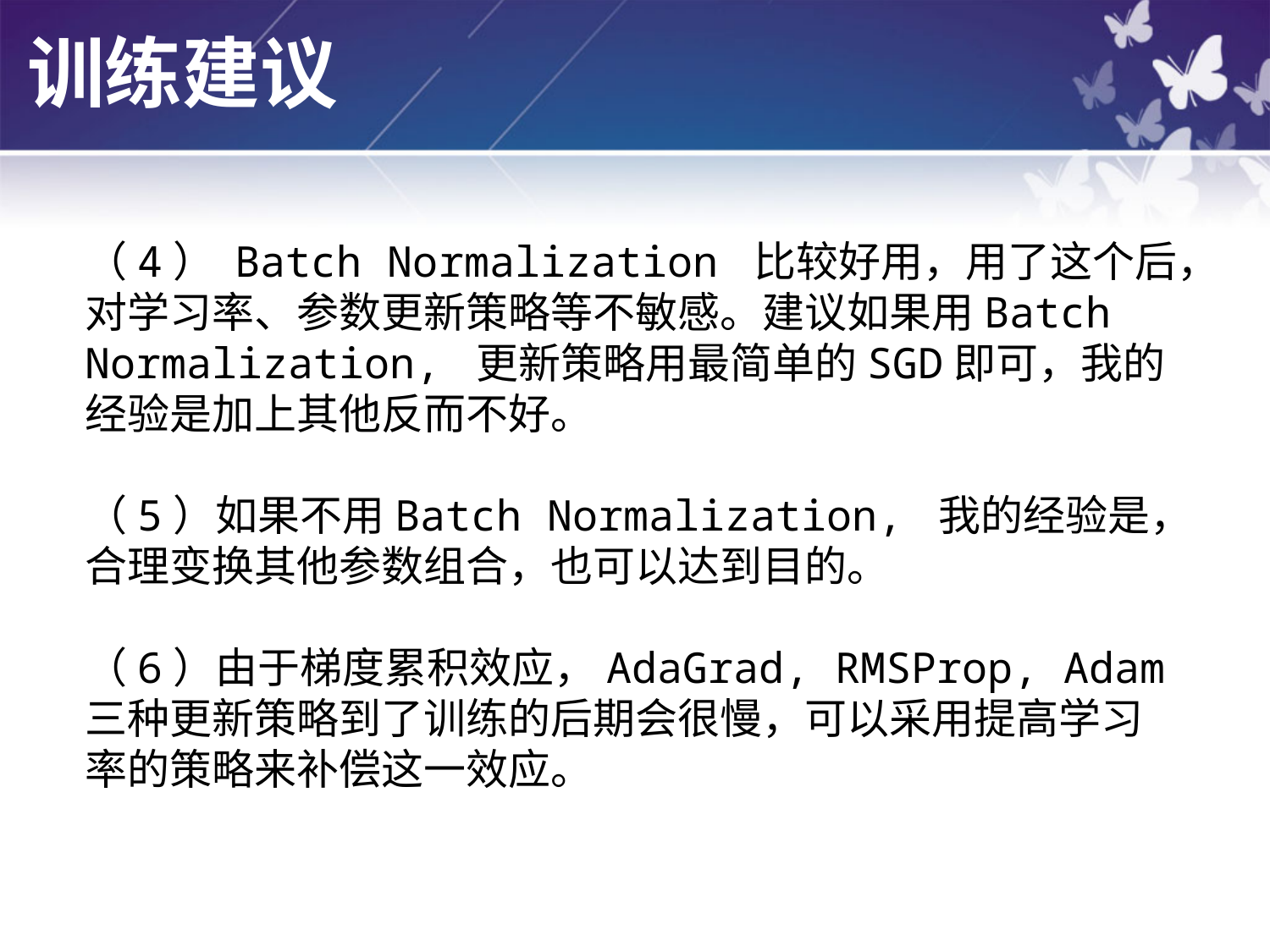

训练建议
（4） Batch Normalization 比较好用，用了这个后，对学习率、参数更新策略等不敏感。建议如果用Batch Normalization, 更新策略用最简单的SGD即可，我的经验是加上其他反而不好。

（5）如果不用Batch Normalization, 我的经验是，合理变换其他参数组合，也可以达到目的。

（6）由于梯度累积效应，AdaGrad, RMSProp, Adam三种更新策略到了训练的后期会很慢，可以采用提高学习率的策略来补偿这一效应。